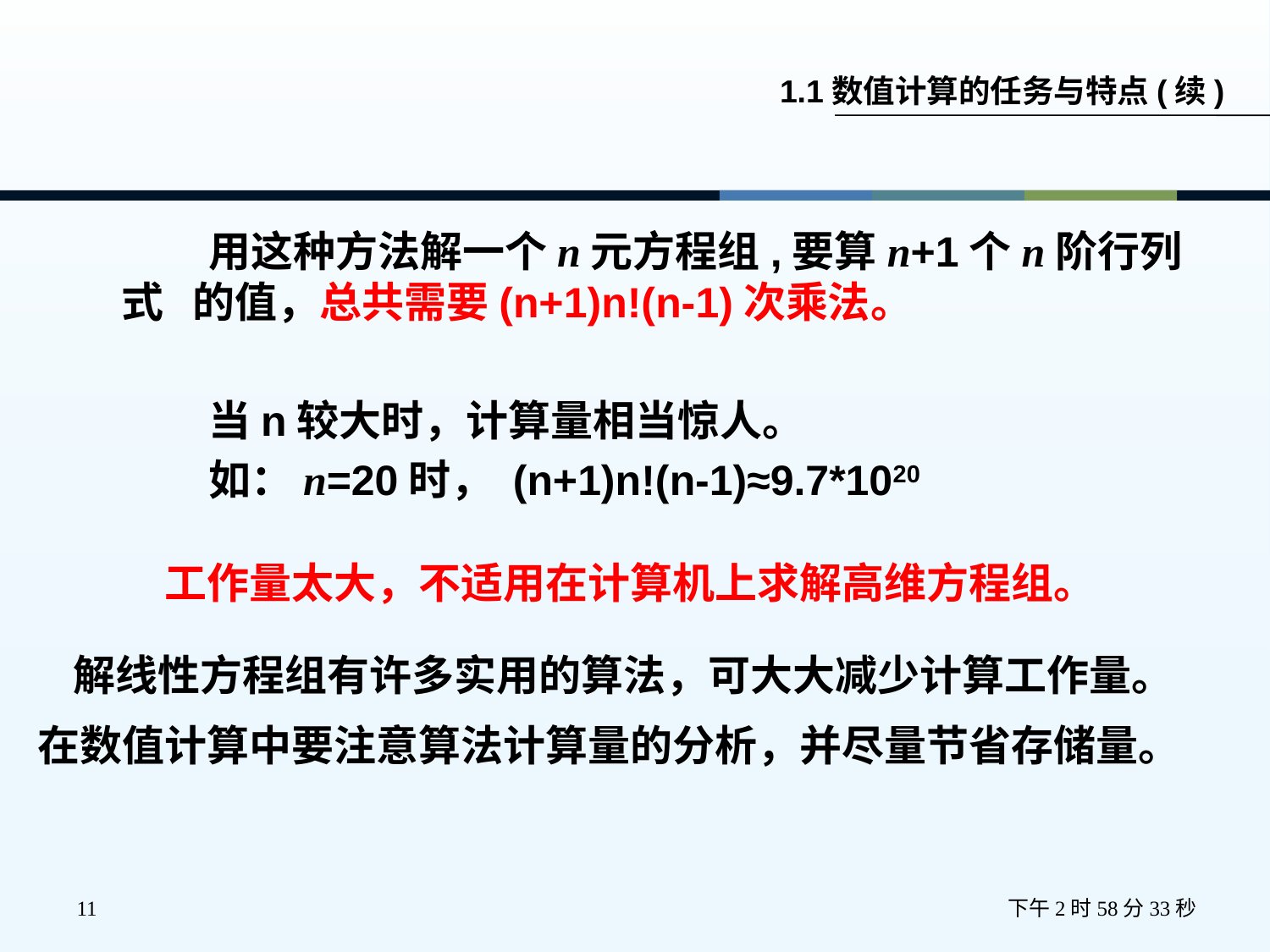

1.1数值计算的任务与特点(续)

用这种方法解一个n元方程组,要算n+1个n阶行列式   的值，总共需要(n+1)n!(n-1)次乘法。

当n较大时，计算量相当惊人。
如：n=20时， (n+1)n!(n-1)≈9.7*1020

工作量太大，不适用在计算机上求解高维方程组。

解线性方程组有许多实用的算法，可大大减少计算工作量。
在数值计算中要注意算法计算量的分析，并尽量节省存储量。
11
下午2时58分33秒